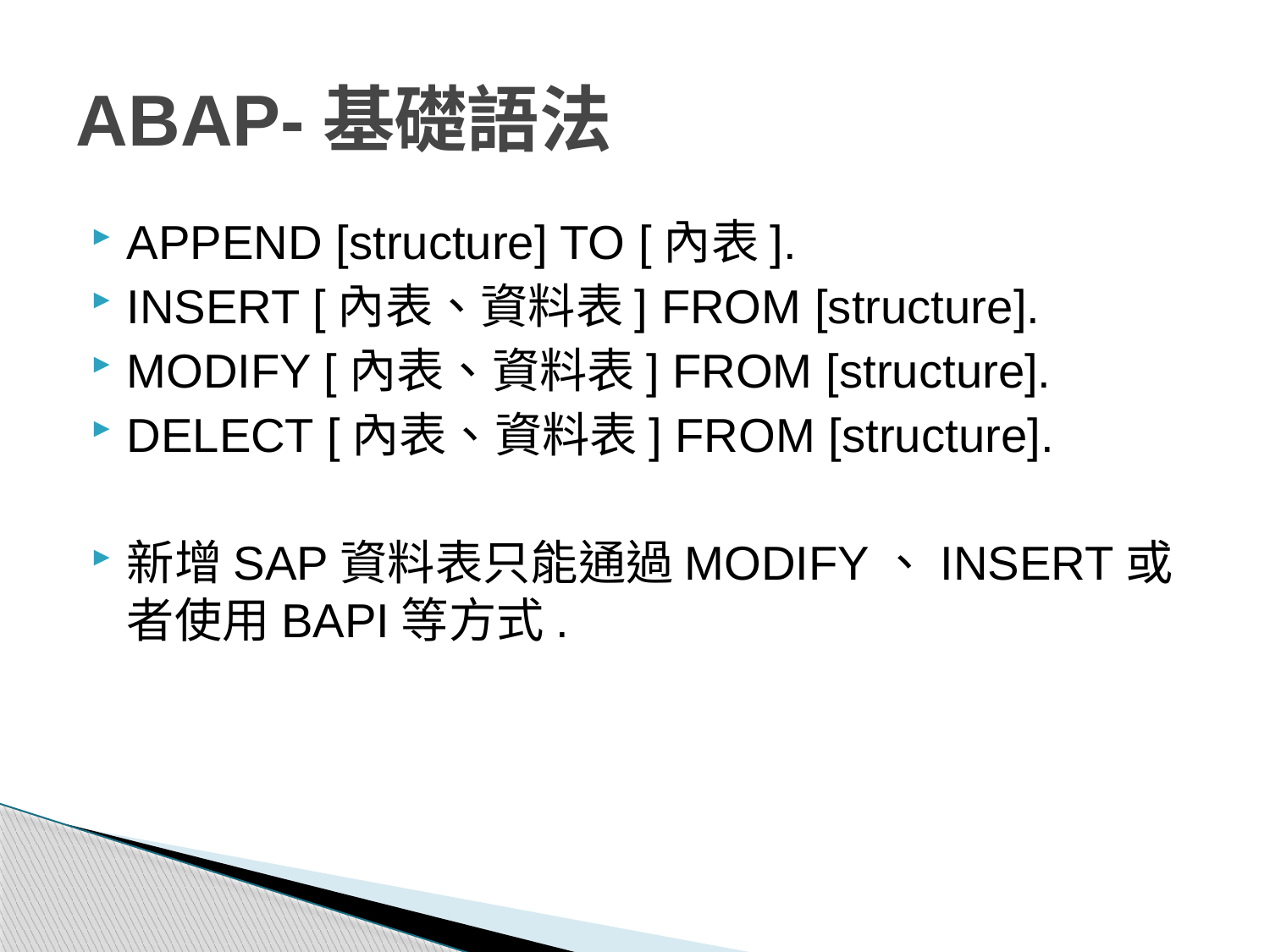

# ABAP-基礎語法
APPEND [structure] TO [內表].
INSERT [內表、資料表] FROM [structure].
MODIFY [內表、資料表] FROM [structure].
DELECT [內表、資料表] FROM [structure].

新增SAP資料表只能通過MODIFY、INSERT或者使用BAPI等方式.